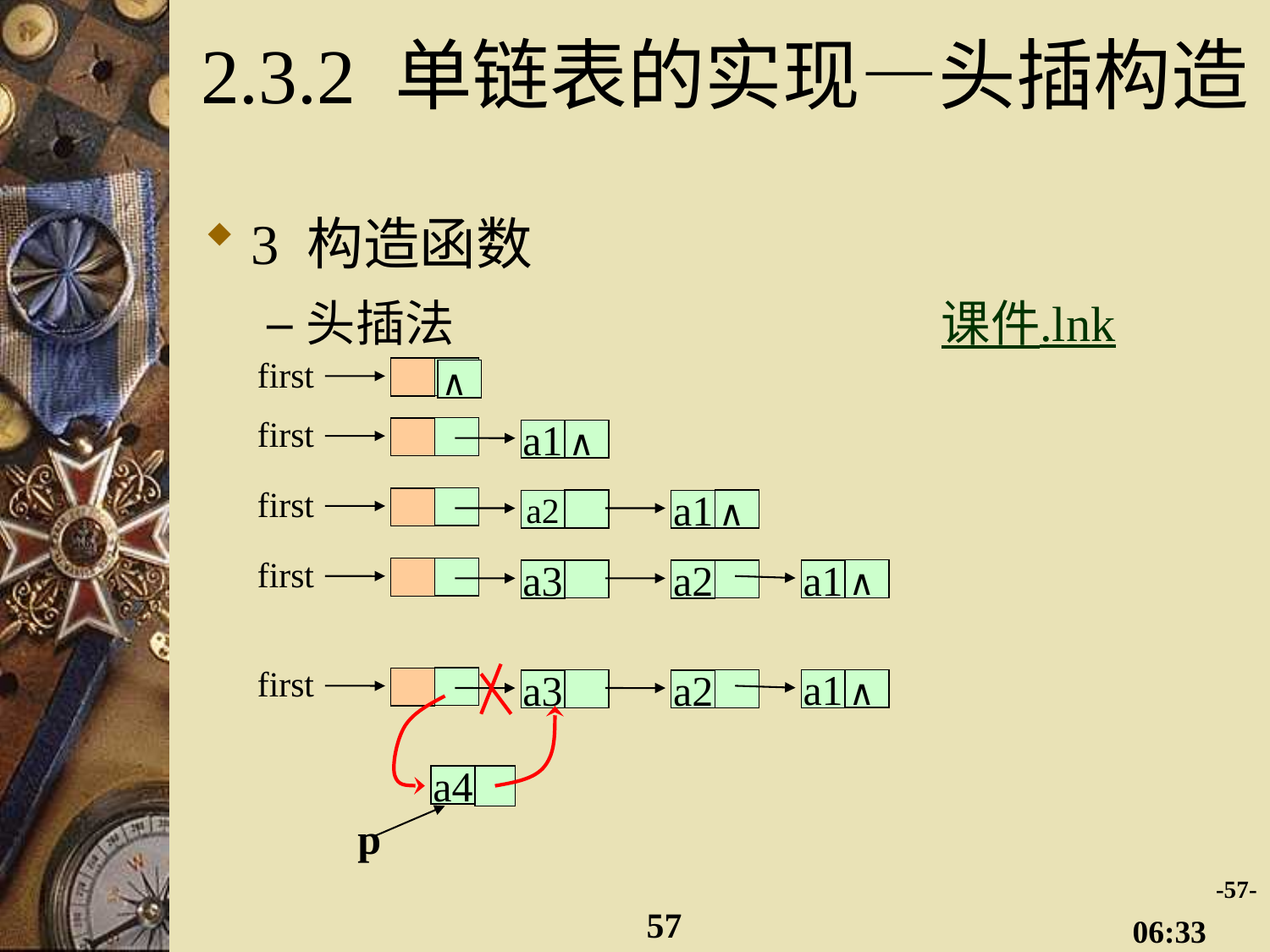

# 2.3.2 单链表的实现—头插构造
3 构造函数
头插法				课件.lnk

first

∧

first

∧
a1

first

∧
a2
a1

first

∧

a1
a3
a2

first

∧

a1
a3
a2

a4
p

-57-